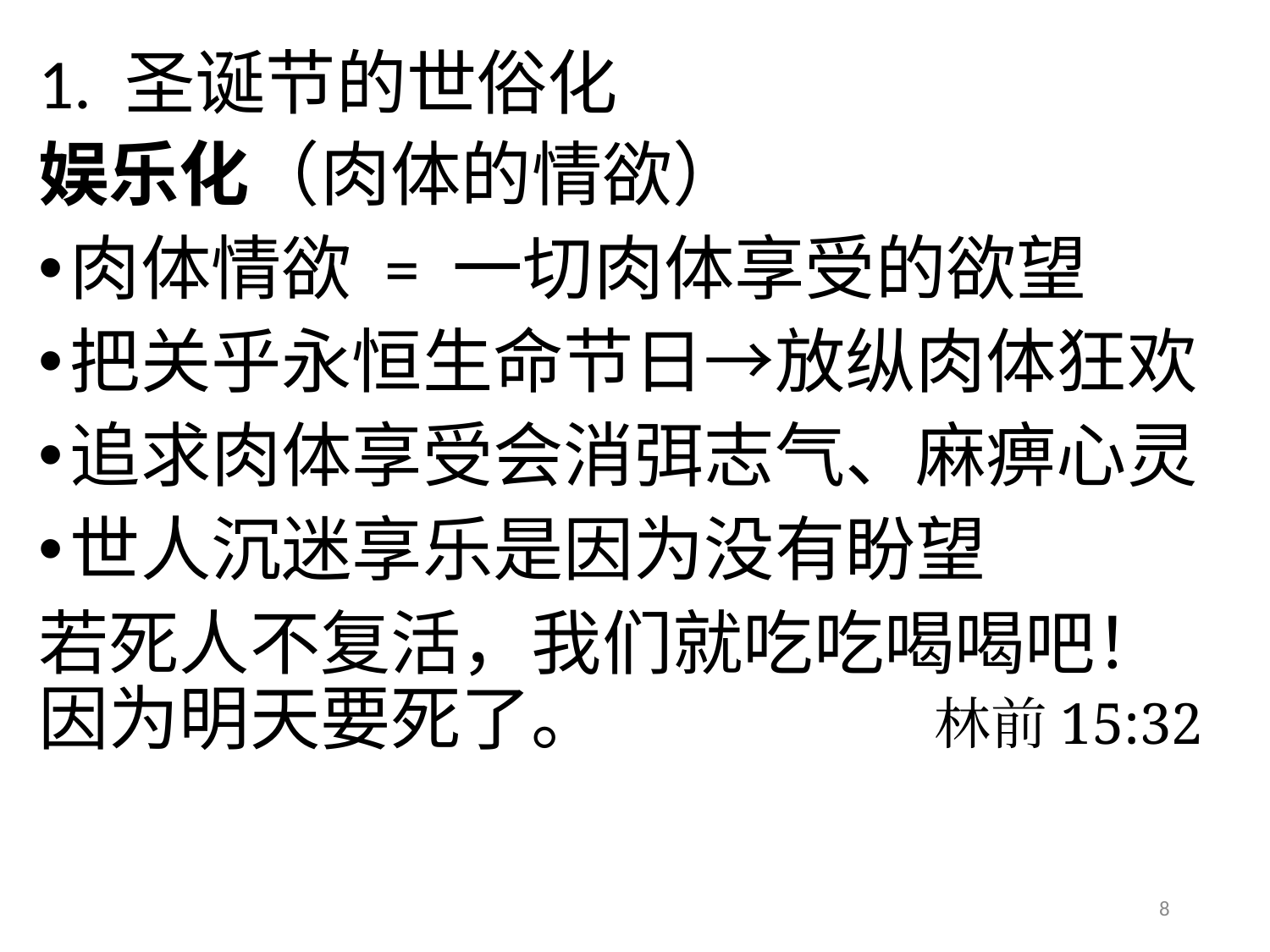

# 1. 圣诞节的世俗化
娱乐化（肉体的情欲）
肉体情欲 = 一切肉体享受的欲望
把关乎永恒生命节日→放纵肉体狂欢
追求肉体享受会消弭志气、麻痹心灵
世人沉迷享乐是因为没有盼望
若死人不复活，我们就吃吃喝喝吧！因为明天要死了。                     林前15:32

8